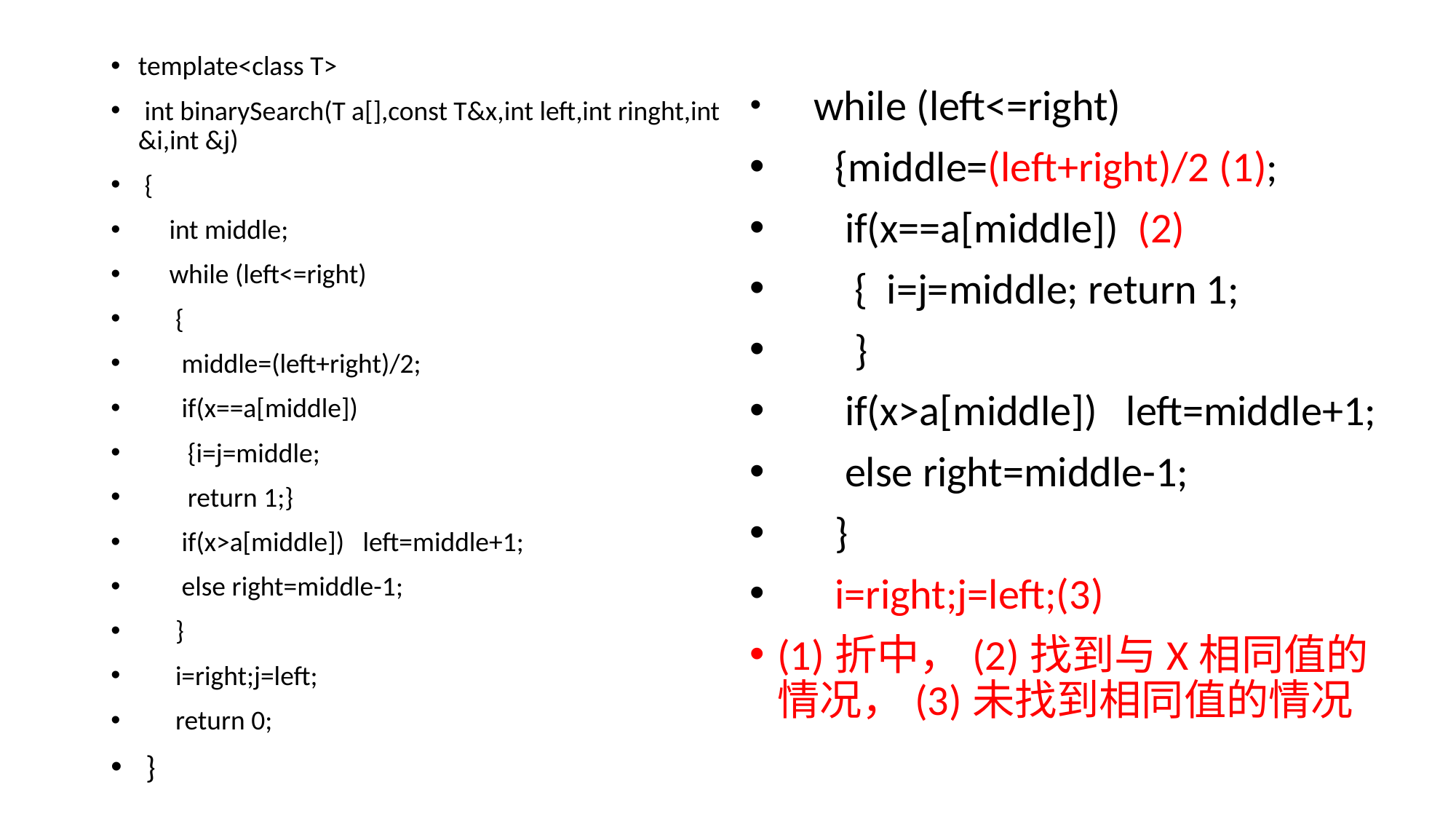

template<class T>
 int binarySearch(T a[],const T&x,int left,int ringht,int &i,int &j)
 {
     int middle;
     while (left<=right)
      {
       middle=(left+right)/2;
       if(x==a[middle])
        {i=j=middle;
        return 1;}
       if(x>a[middle])   left=middle+1;
       else right=middle-1;
      }
      i=right;j=left;
      return 0;
 }
     while (left<=right)
      {middle=(left+right)/2 (1);
       if(x==a[middle])  (2)
        {  i=j=middle; return 1;
        }
       if(x>a[middle])   left=middle+1;
       else right=middle-1;
      }
      i=right;j=left;(3)
(1)折中，(2)找到与X相同值的情况，(3)未找到相同值的情况